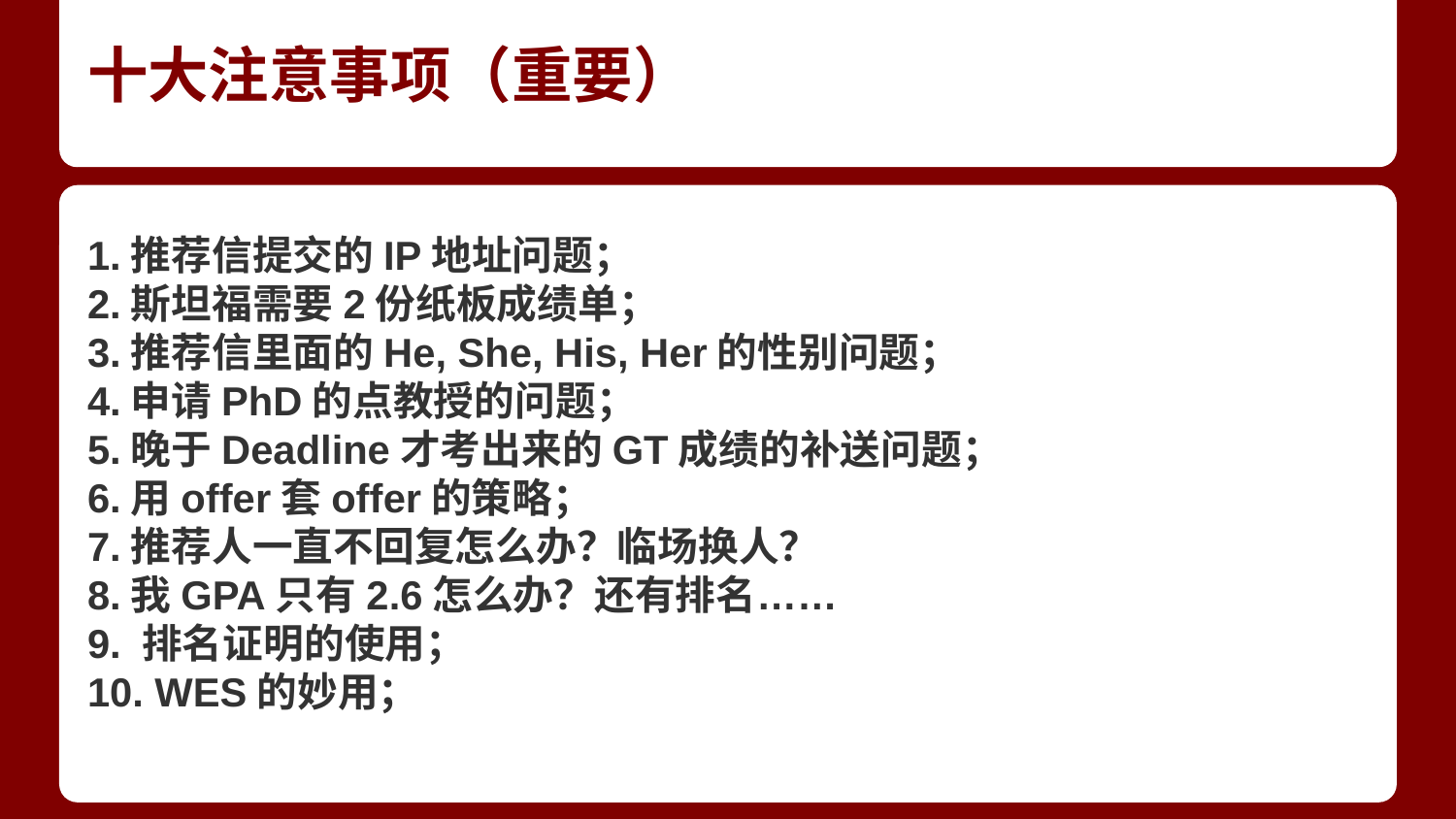

# 十大注意事项（重要）
1.推荐信提交的IP地址问题；
2.斯坦福需要2份纸板成绩单；
3.推荐信里面的He, She, His, Her的性别问题；
4.申请PhD的点教授的问题；
5.晚于Deadline才考出来的GT成绩的补送问题；
6.用offer套offer的策略；
7.推荐人一直不回复怎么办？临场换人？
8.我GPA只有2.6怎么办？还有排名……
9. 排名证明的使用；
10. WES的妙用；